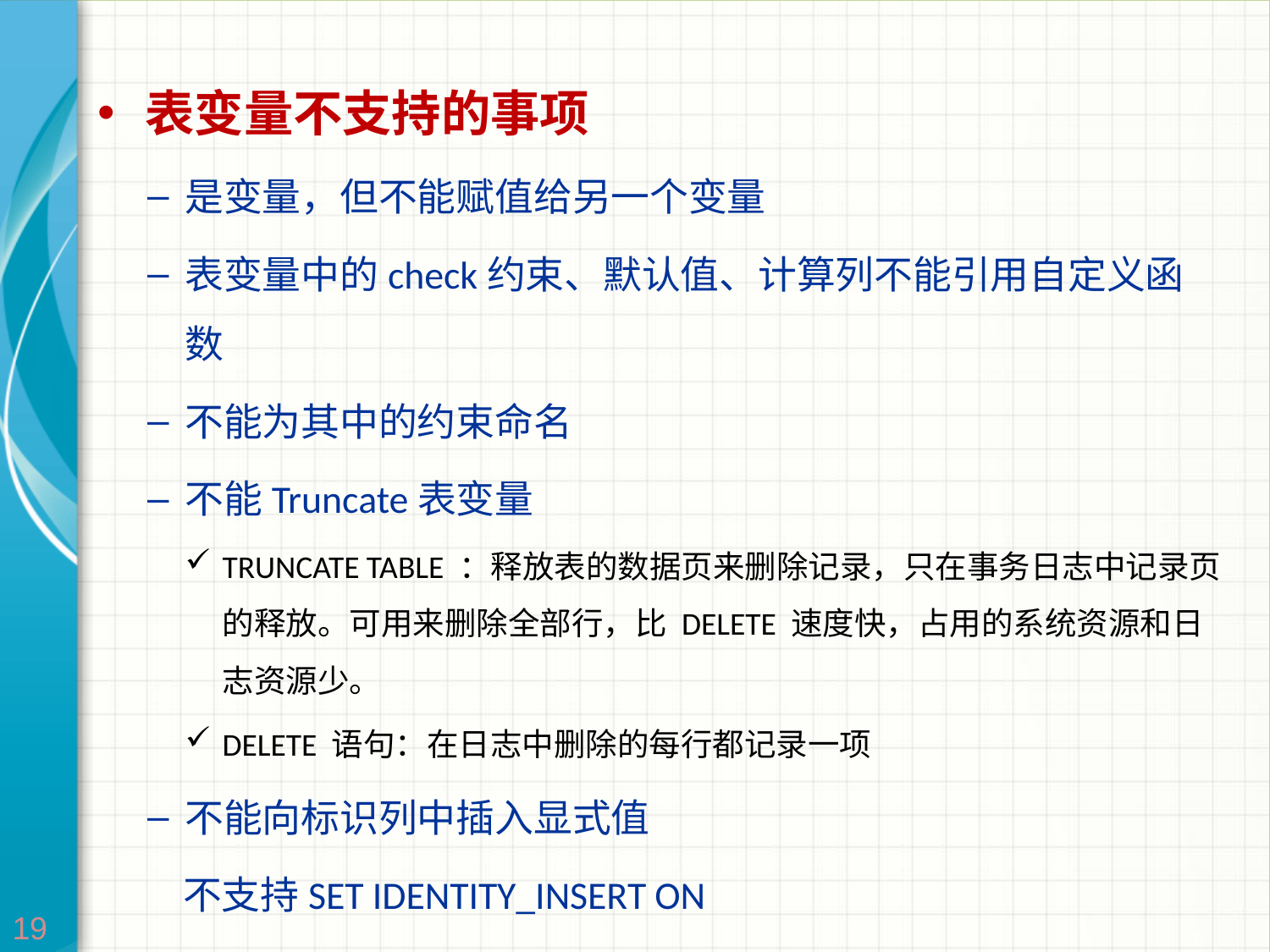

表变量不支持的事项
是变量，但不能赋值给另一个变量
表变量中的check约束、默认值、计算列不能引用自定义函数
不能为其中的约束命名
不能Truncate表变量
TRUNCATE TABLE ：释放表的数据页来删除记录，只在事务日志中记录页的释放。可用来删除全部行，比 DELETE 速度快，占用的系统资源和日志资源少。
DELETE 语句：在日志中删除的每行都记录一项
不能向标识列中插入显式值
   不支持SET IDENTITY_INSERT ON
19